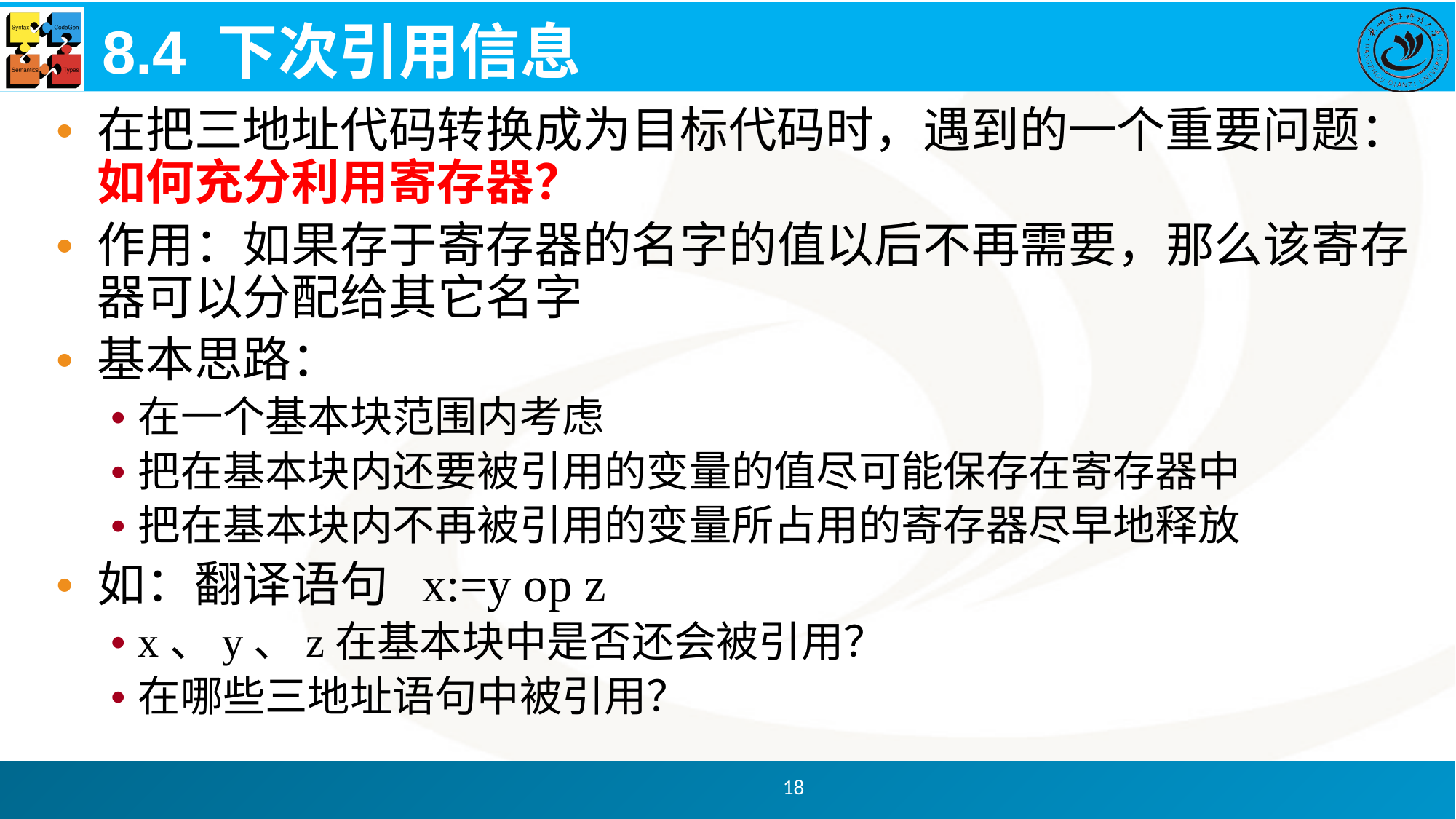

# 8.4 下次引用信息
在把三地址代码转换成为目标代码时，遇到的一个重要问题：如何充分利用寄存器？
作用：如果存于寄存器的名字的值以后不再需要，那么该寄存器可以分配给其它名字
基本思路：
在一个基本块范围内考虑
把在基本块内还要被引用的变量的值尽可能保存在寄存器中
把在基本块内不再被引用的变量所占用的寄存器尽早地释放
如：翻译语句  x:=y op z
x、y、z在基本块中是否还会被引用？
在哪些三地址语句中被引用？
18